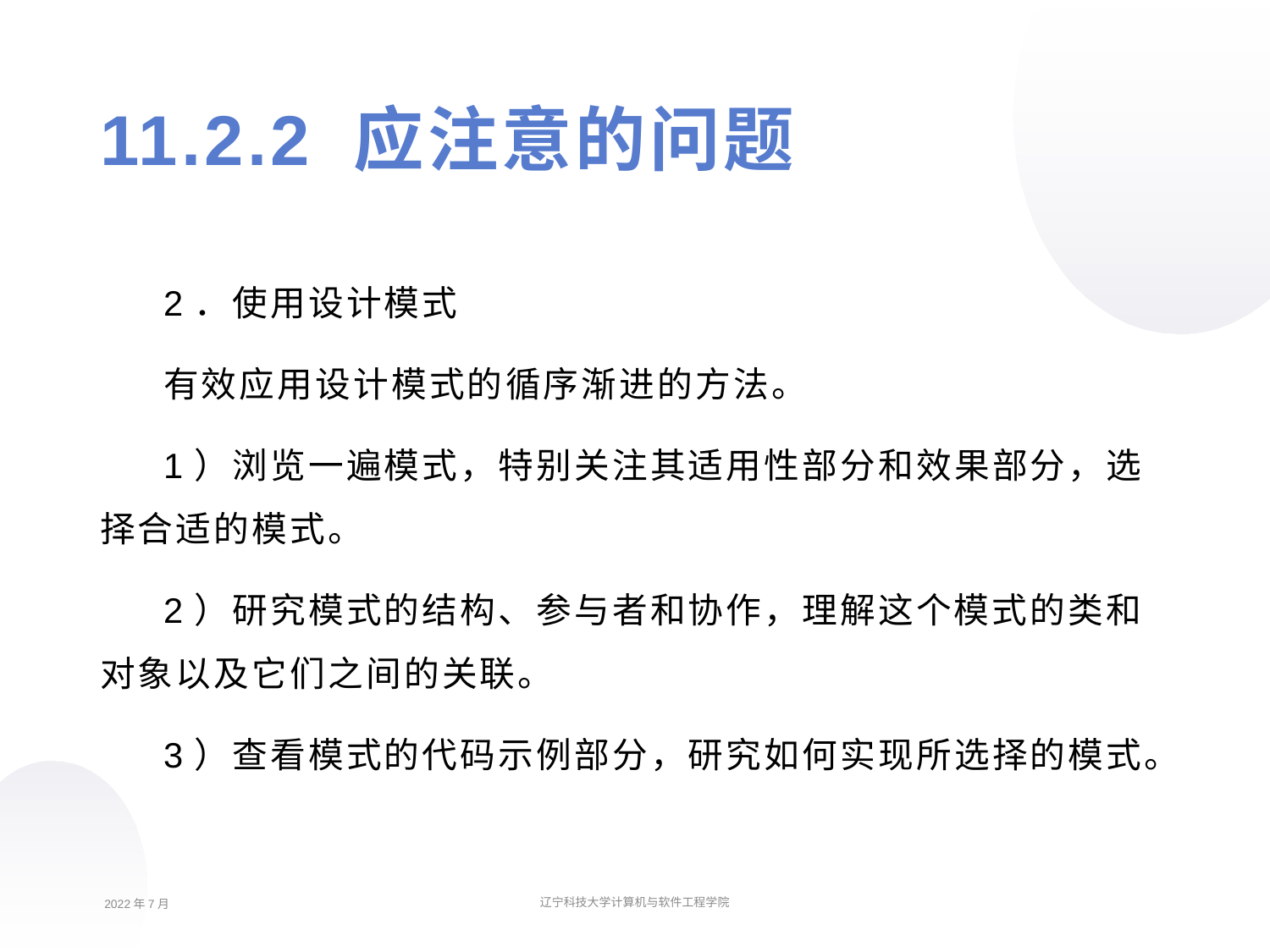

11.2.2 应注意的问题
2．使用设计模式
有效应用设计模式的循序渐进的方法。
1）浏览一遍模式，特别关注其适用性部分和效果部分，选择合适的模式。
2）研究模式的结构、参与者和协作，理解这个模式的类和对象以及它们之间的关联。
3）查看模式的代码示例部分，研究如何实现所选择的模式。

2022年7月
辽宁科技大学计算机与软件工程学院
32